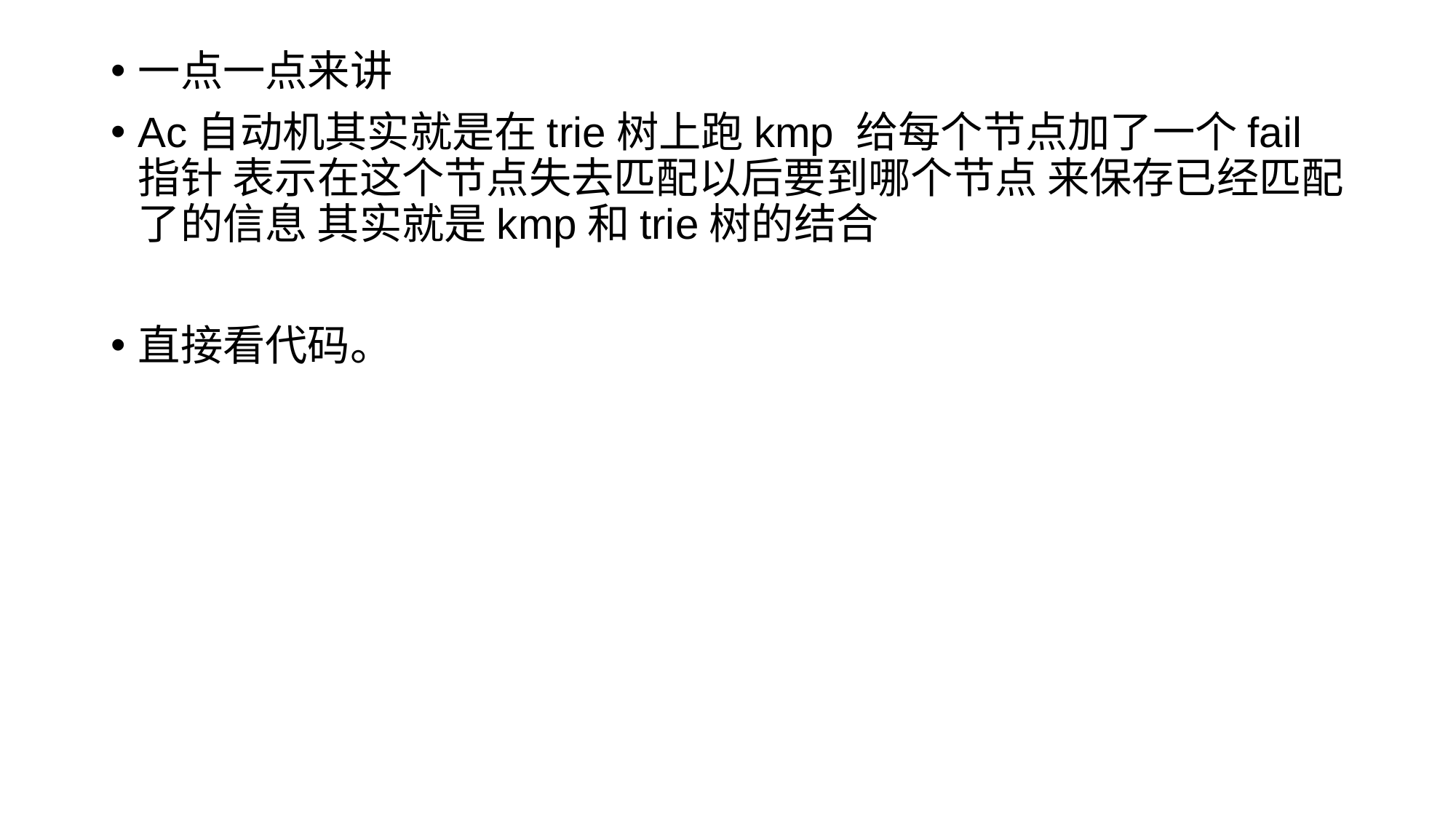

一点一点来讲
Ac自动机其实就是在trie树上跑kmp 给每个节点加了一个fail指针 表示在这个节点失去匹配以后要到哪个节点 来保存已经匹配了的信息 其实就是kmp和trie树的结合

直接看代码。